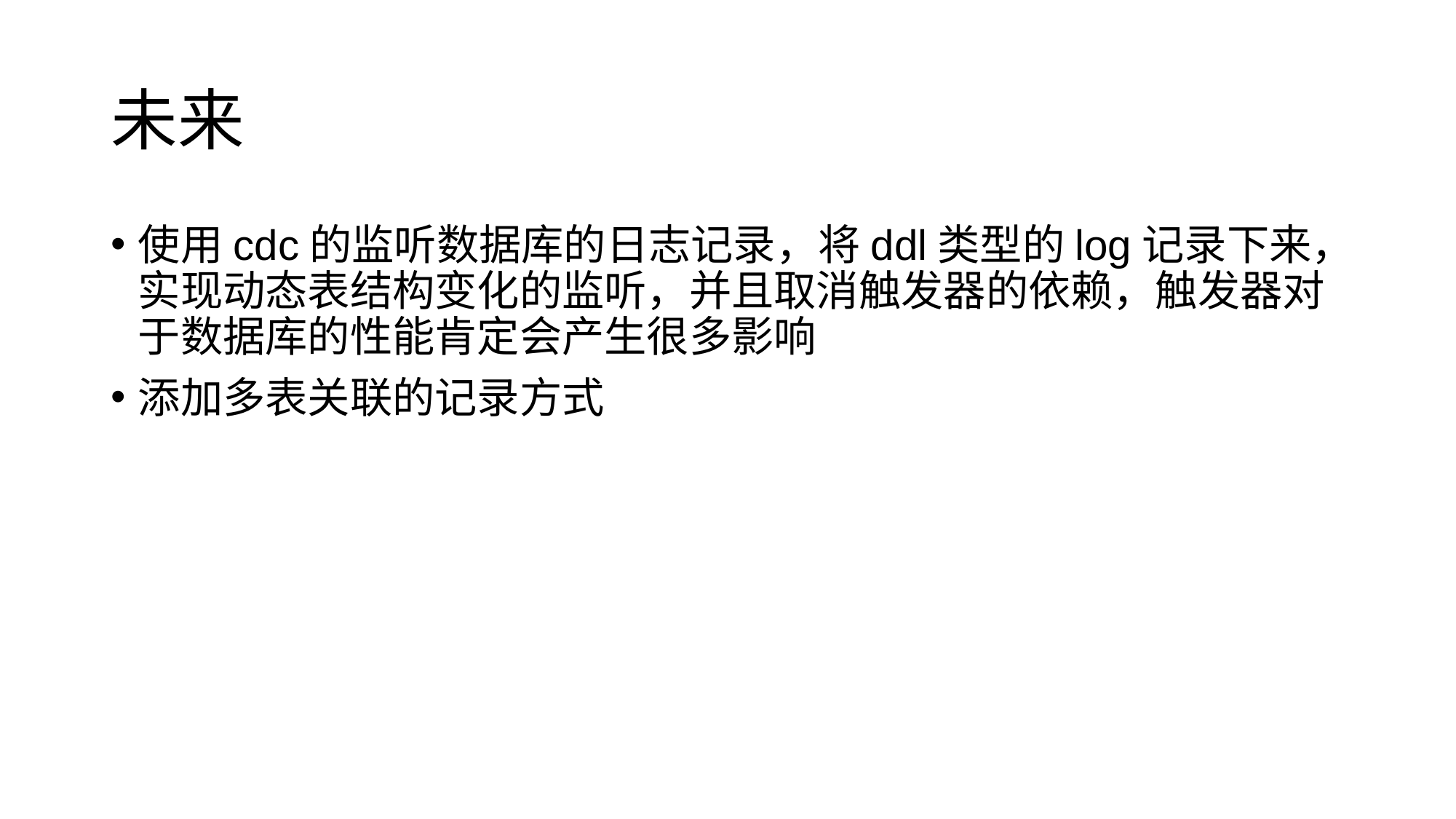

# 未来
使用cdc的监听数据库的日志记录，将ddl类型的log记录下来，实现动态表结构变化的监听，并且取消触发器的依赖，触发器对于数据库的性能肯定会产生很多影响
添加多表关联的记录方式